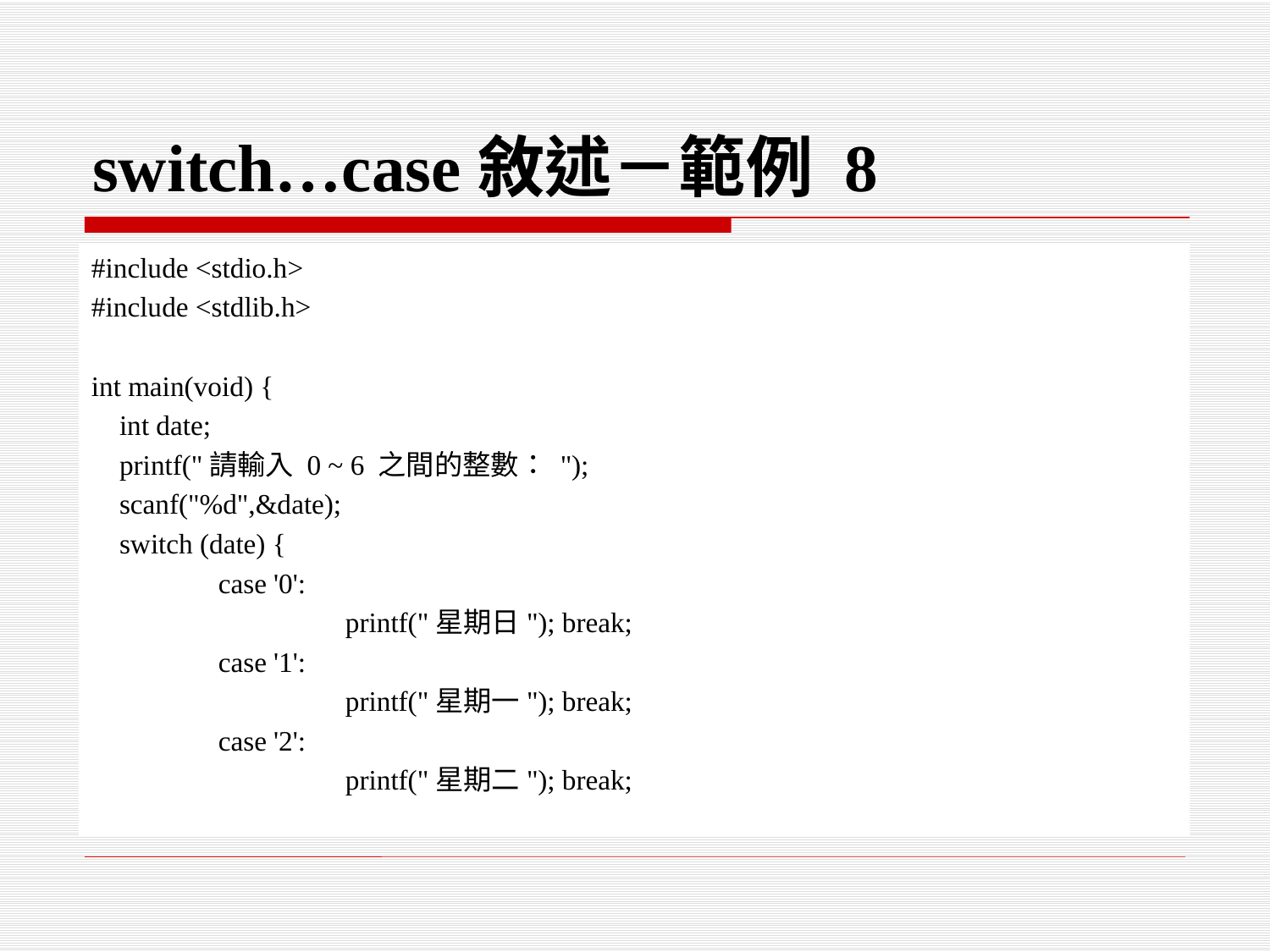

# switch…case敘述－範例 8
#include <stdio.h>
#include <stdlib.h>

int main(void) {
    int date;
    printf("請輸入 0 ~ 6 之間的整數： ");
    scanf("%d",&date);
    switch (date) {
    	case '0':
    		printf("星期日"); break;
    	case '1':
    		printf("星期一"); break;
    	case '2':
    		printf("星期二"); break;